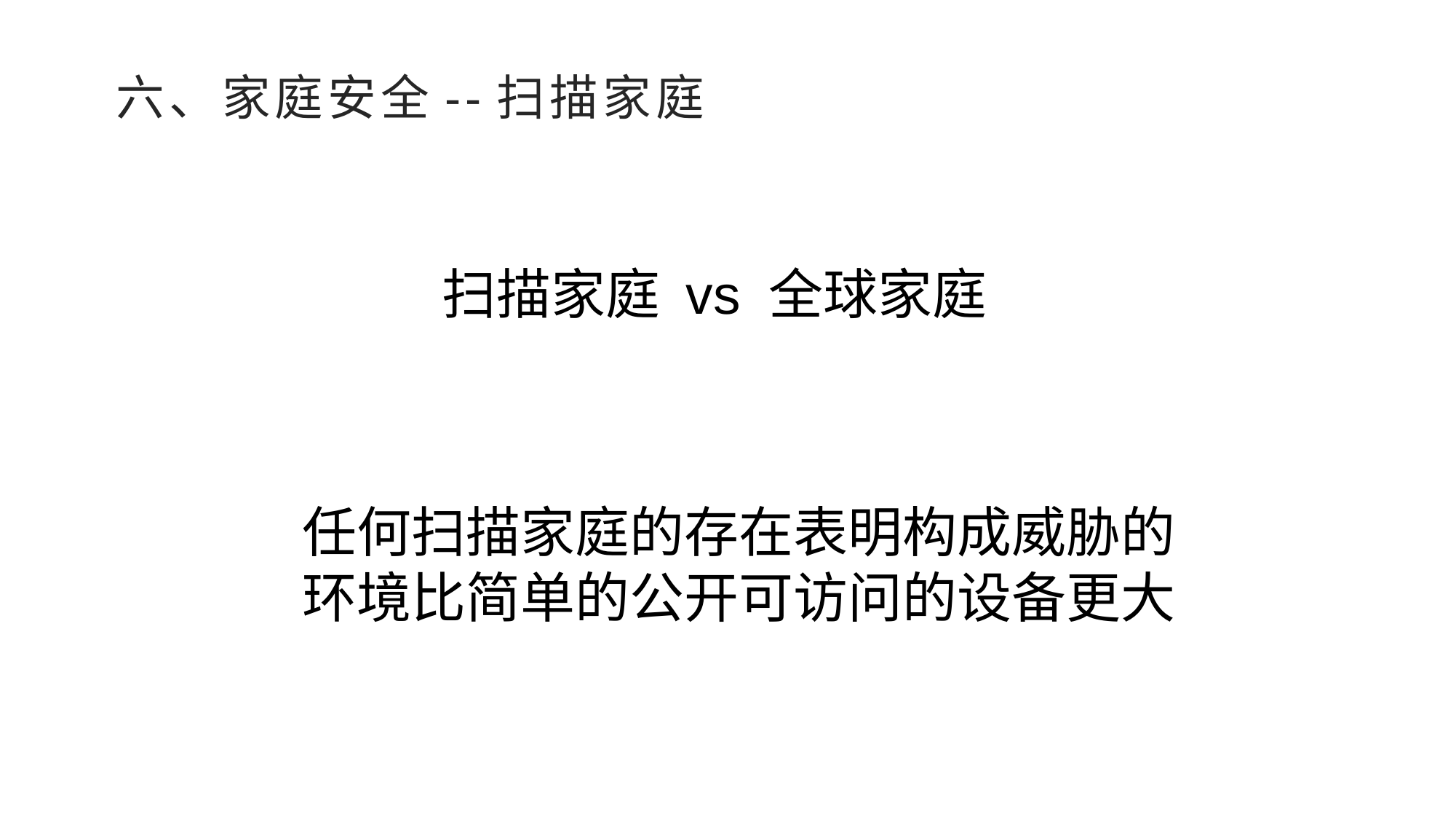

# 六、家庭安全--扫描家庭
扫描家庭 vs 全球家庭
任何扫描家庭的存在表明构成威胁的环境比简单的公开可访问的设备更大